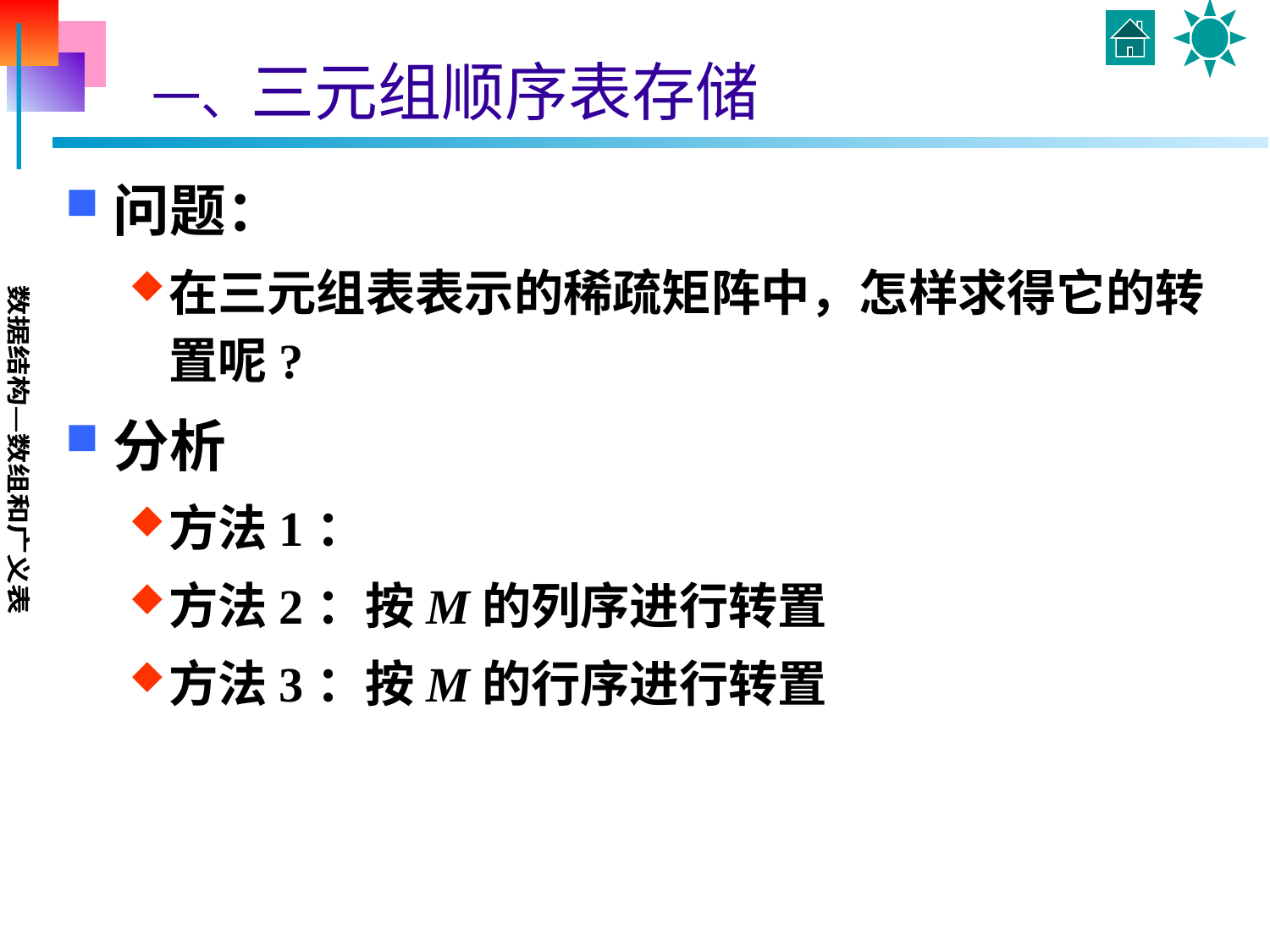

# 一、三元组顺序表存储
问题：
在三元组表表示的稀疏矩阵中，怎样求得它的转置呢?
分析
方法1：
方法2：按M的列序进行转置
方法3：按M的行序进行转置
48